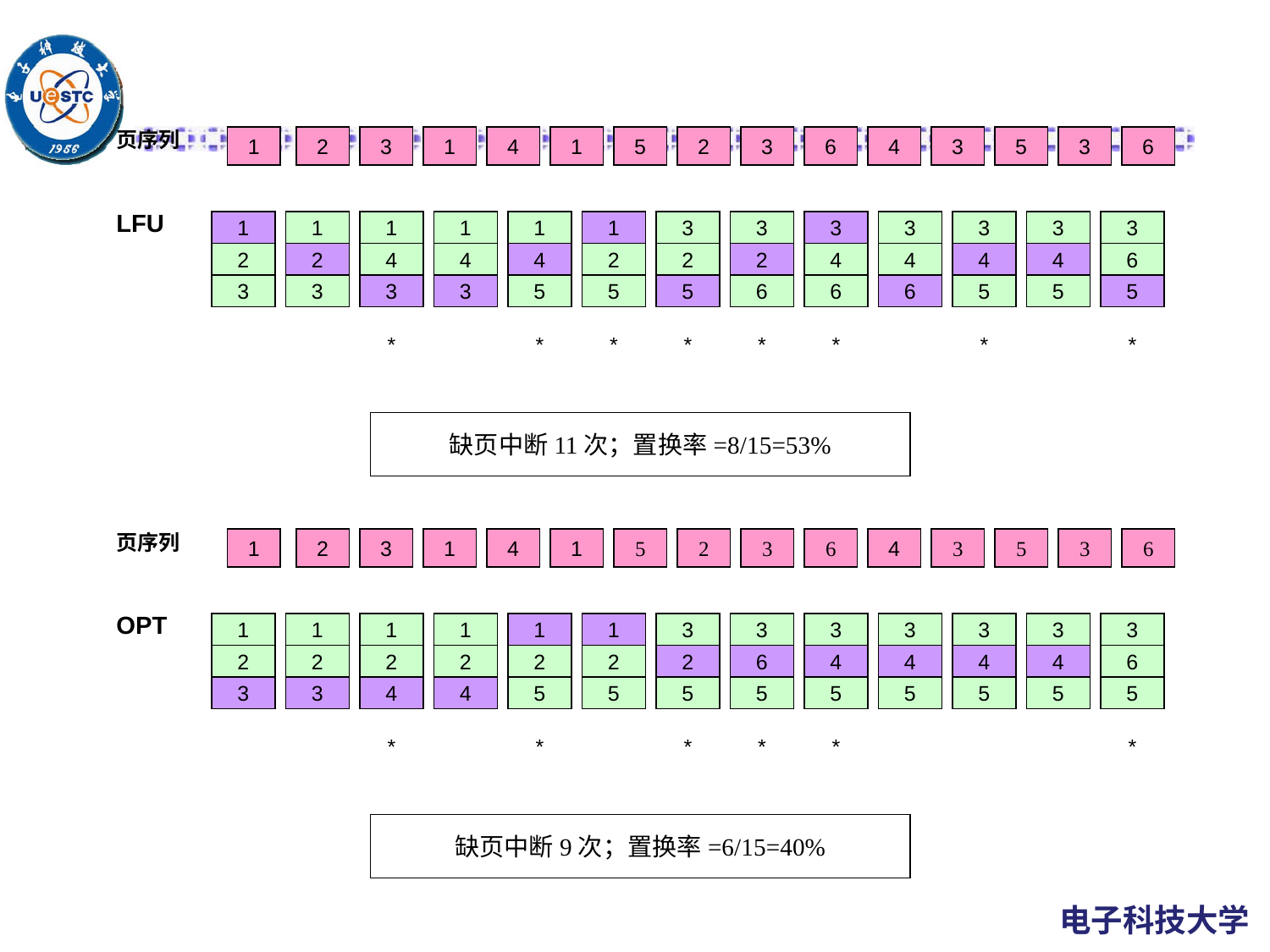

页序列
1
2
3
1
4
1
5
2
3
6
4
3
5
3
6
1
2
3
1
4
1
5
2
3
6
4
3
5
3
6
LFU

1
1
2
3
1
4
3
1
4
3
1
4
5
1
2
5
3
2
5
3
2
6
3
4
6
3
4
6
3
4
5
3
4
5
3
6
5
2
3

*

*
*
*
*
*

*

*
缺页中断11次；置换率=8/15=53%
页序列
1
2
3
1
4
1
5
2
3
6
4
3
5
3
6
1
2
3
1
4
1
5
2
3
6
4
3
5
3
6
OPT

1
1
2
3
1
2
4
1
2
4
1
2
5
1
2
5
3
2
5
3
6
5
3
4
5
3
4
5
3
4
5
3
4
5
3
6
5
2
3

*

*

*
*
*

*
缺页中断9次；置换率=6/15=40%